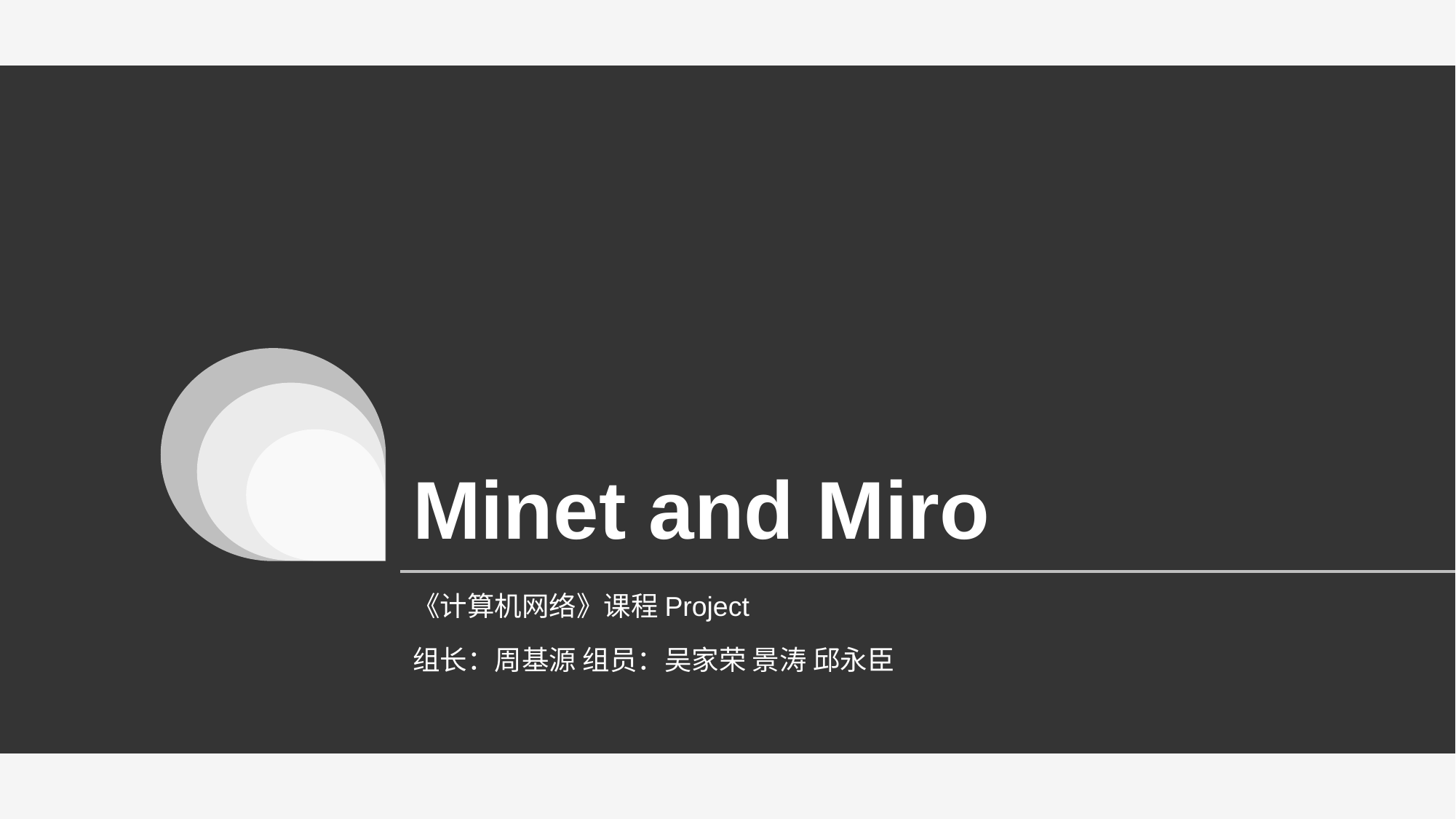

# Minet and Miro
《计算机网络》课程Project
组长：周基源 组员：吴家荣 景涛 邱永臣